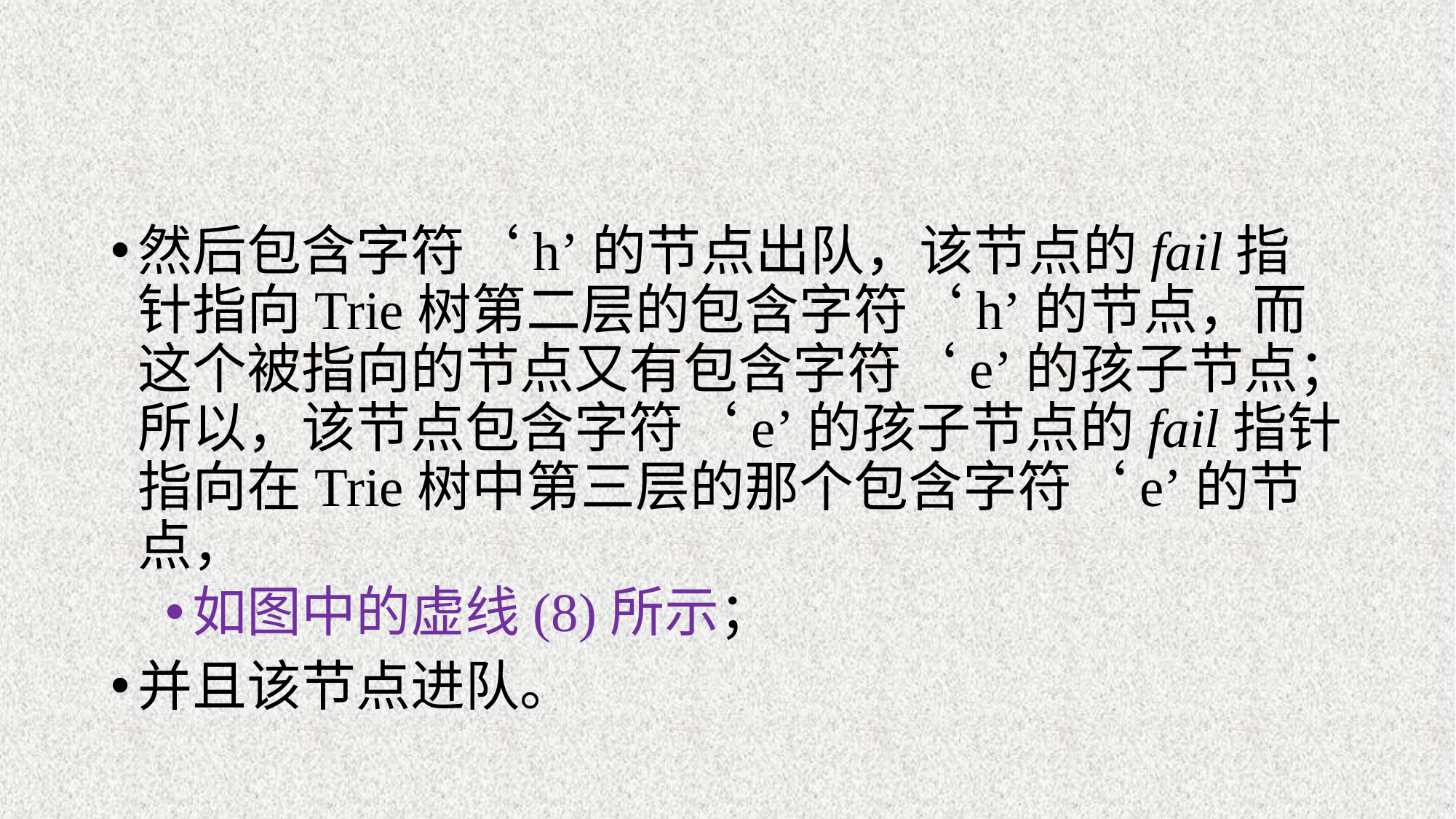

#
然后包含字符‘h’的节点出队，该节点的fail指针指向Trie树第二层的包含字符‘h’的节点，而这个被指向的节点又有包含字符‘e’的孩子节点；所以，该节点包含字符‘e’的孩子节点的fail指针指向在Trie树中第三层的那个包含字符‘e’的节点，
如图中的虚线(8)所示；
并且该节点进队。